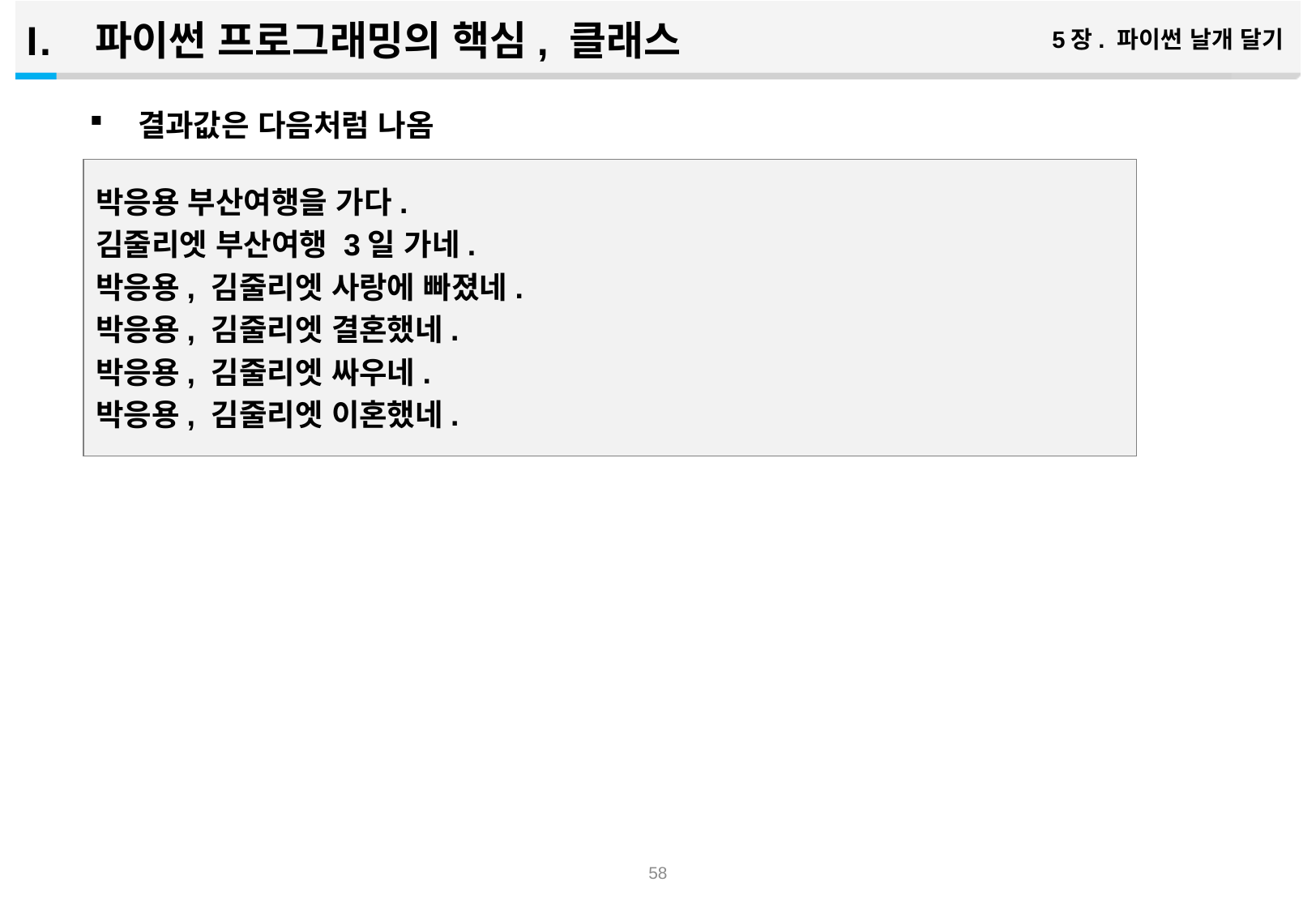

파이썬 프로그래밍의 핵심, 클래스
5장. 파이썬 날개 달기
결과값은 다음처럼 나옴

박응용 부산여행을 가다.
김줄리엣 부산여행 3일 가네.
박응용, 김줄리엣 사랑에 빠졌네.
박응용, 김줄리엣 결혼했네.
박응용, 김줄리엣 싸우네.
박응용, 김줄리엣 이혼했네.
58